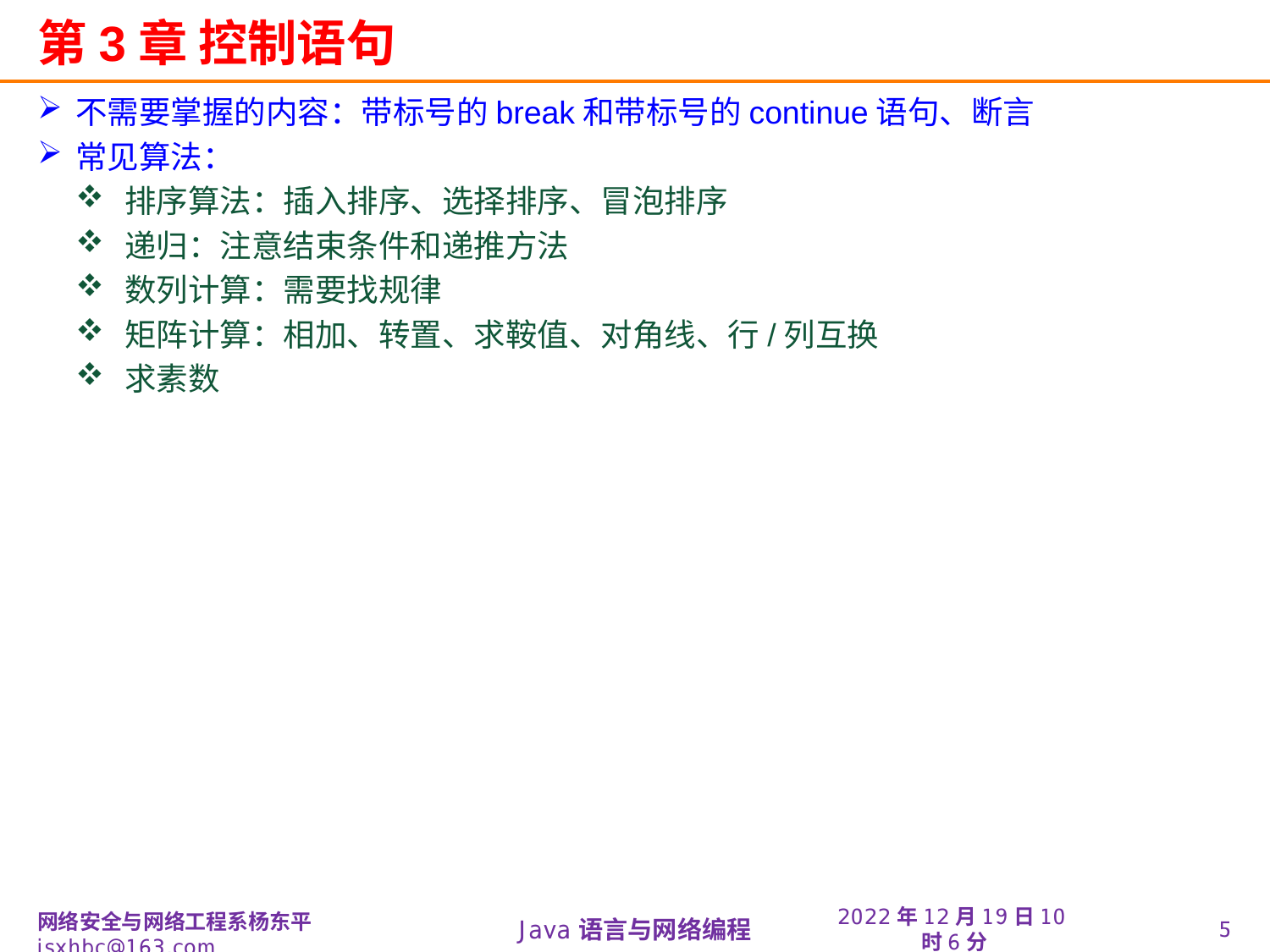

# 第3章 控制语句
不需要掌握的内容：带标号的break和带标号的continue语句、断言
常见算法：
排序算法：插入排序、选择排序、冒泡排序
递归：注意结束条件和递推方法
数列计算：需要找规律
矩阵计算：相加、转置、求鞍值、对角线、行/列互换
求素数